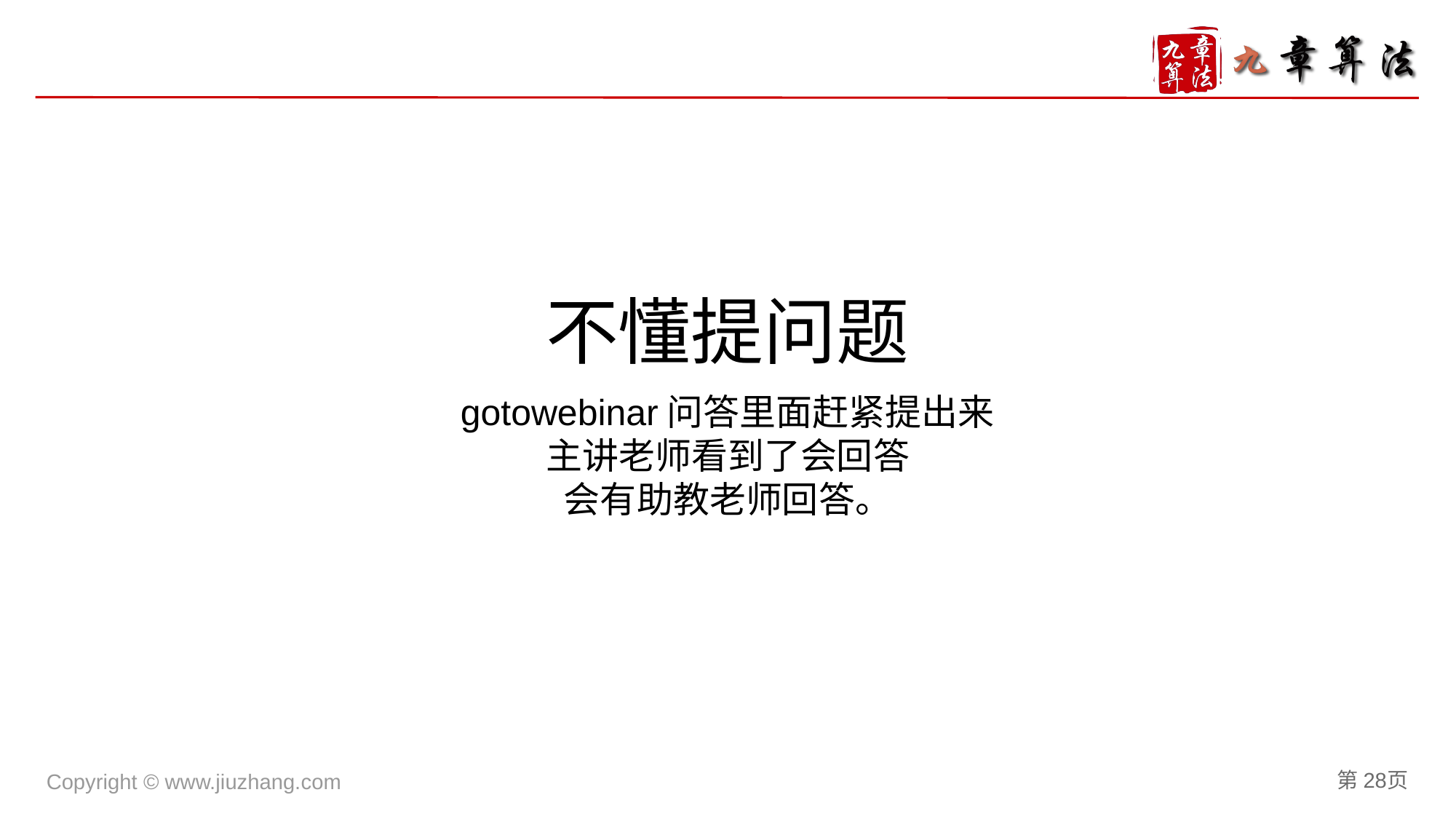

# 不懂提问题
gotowebinar问答里面赶紧提出来
主讲老师看到了会回答
会有助教老师回答。

第28页